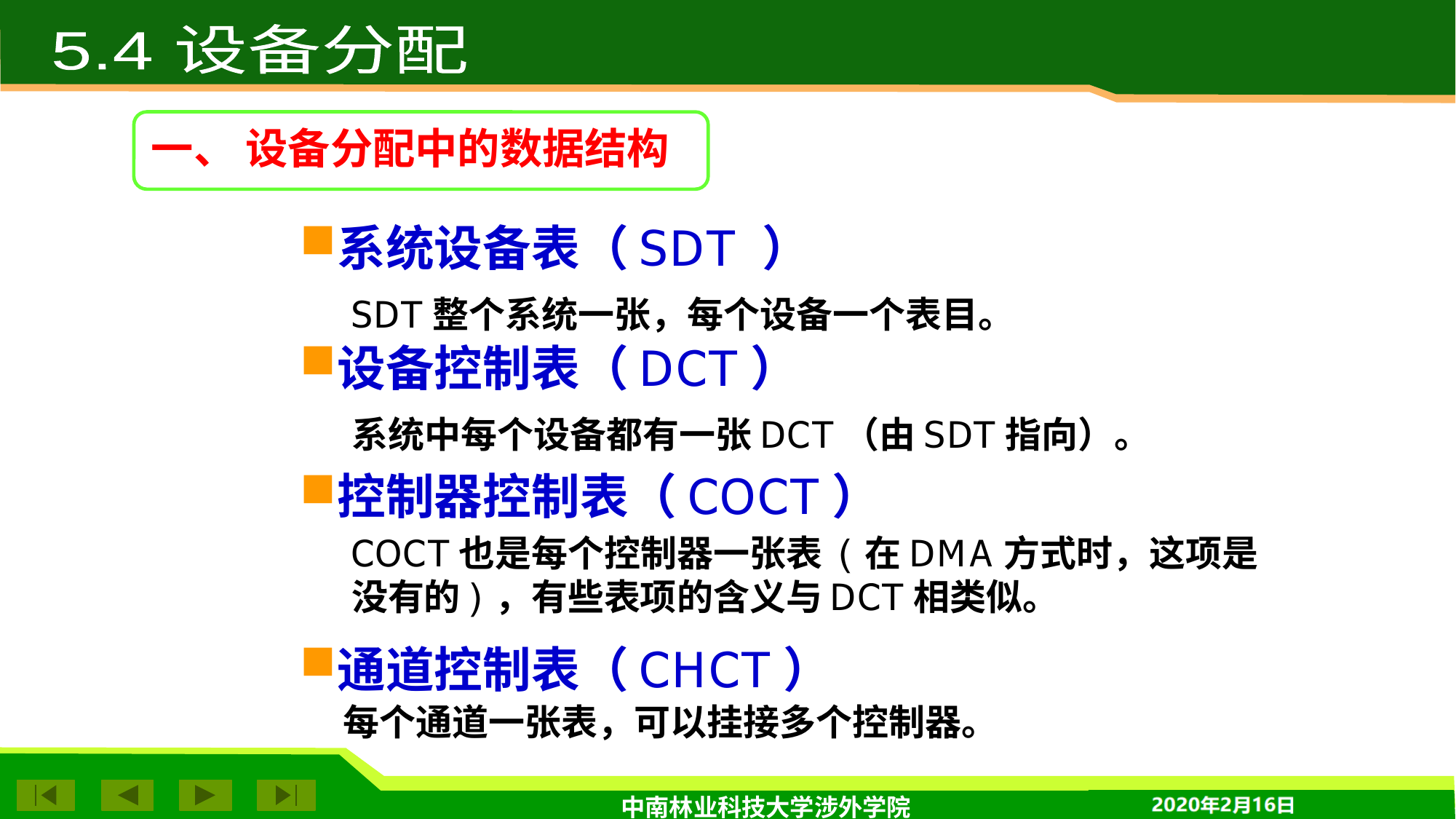

5.4 设备分配

一、 设备分配中的数据结构
系统设备表（SDT ）
SDT整个系统一张，每个设备一个表目。

设备控制表（DCT）

系统中每个设备都有一张DCT（由SDT指向）。
控制器控制表（COCT）
COCT也是每个控制器一张表 (在DMA方式时，这项是没有的)，有些表项的含义与DCT相类似。
通道控制表（CHCT）
每个通道一张表，可以挂接多个控制器。